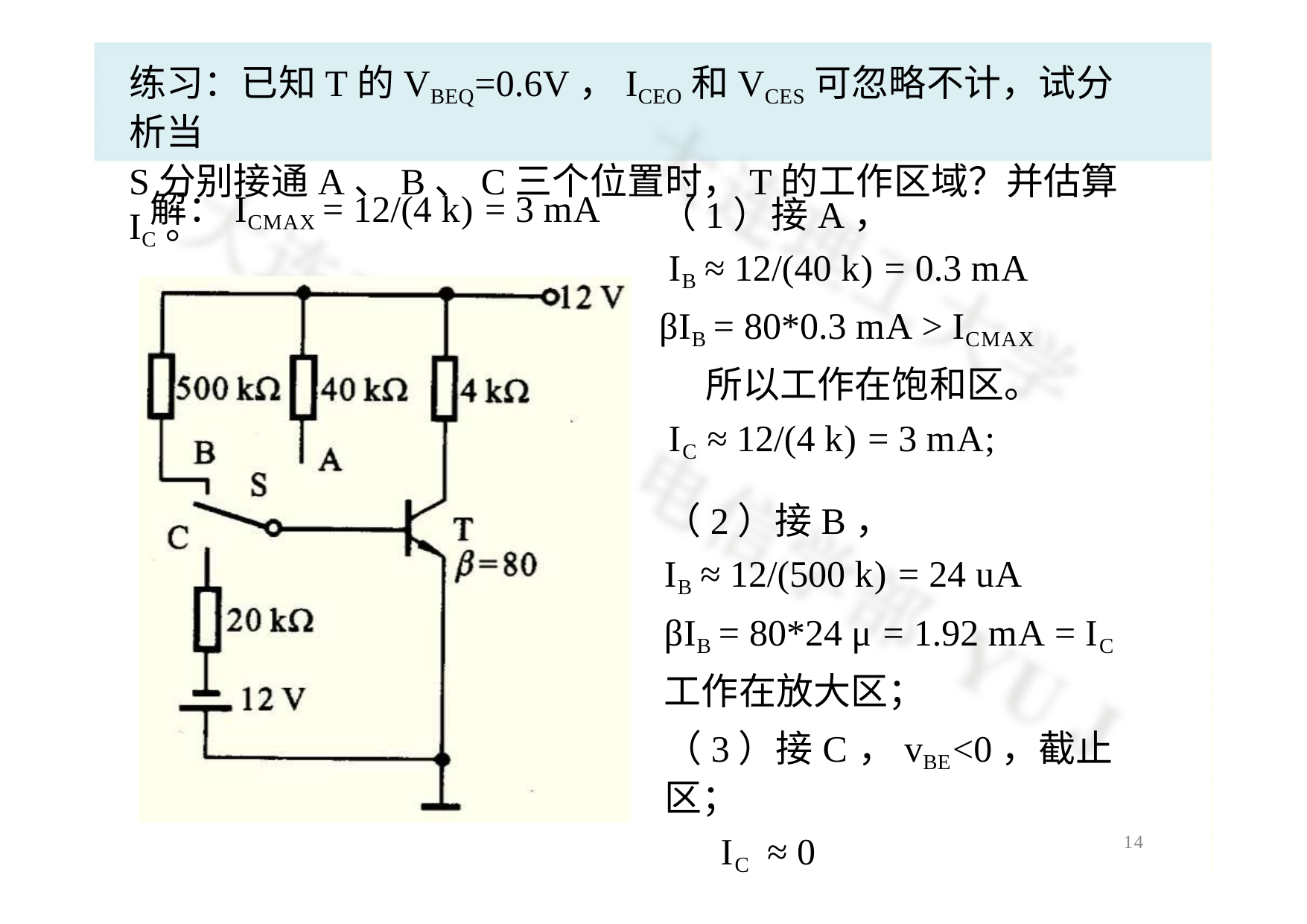

练习：已知T的VBEQ=0.6V，ICEO和VCES可忽略不计，试分析当
S分别接通A、B、C三个位置时，T的工作区域？并估算IC。
解：ICMAX = 12/(4 k) = 3 mA
（1）接A，
IB ≈ 12/(40 k) = 0.3 mA
βIB = 80*0.3 mA > ICMAX
所以工作在饱和区。
IC ≈ 12/(4 k) = 3 mA;
（2）接B，
IB ≈ 12/(500 k) = 24 uA
βIB = 80*24 μ = 1.92 mA = IC
工作在放大区；

06:38

（3）接C，vBE<0，截止区；
IC  ≈ 0
14